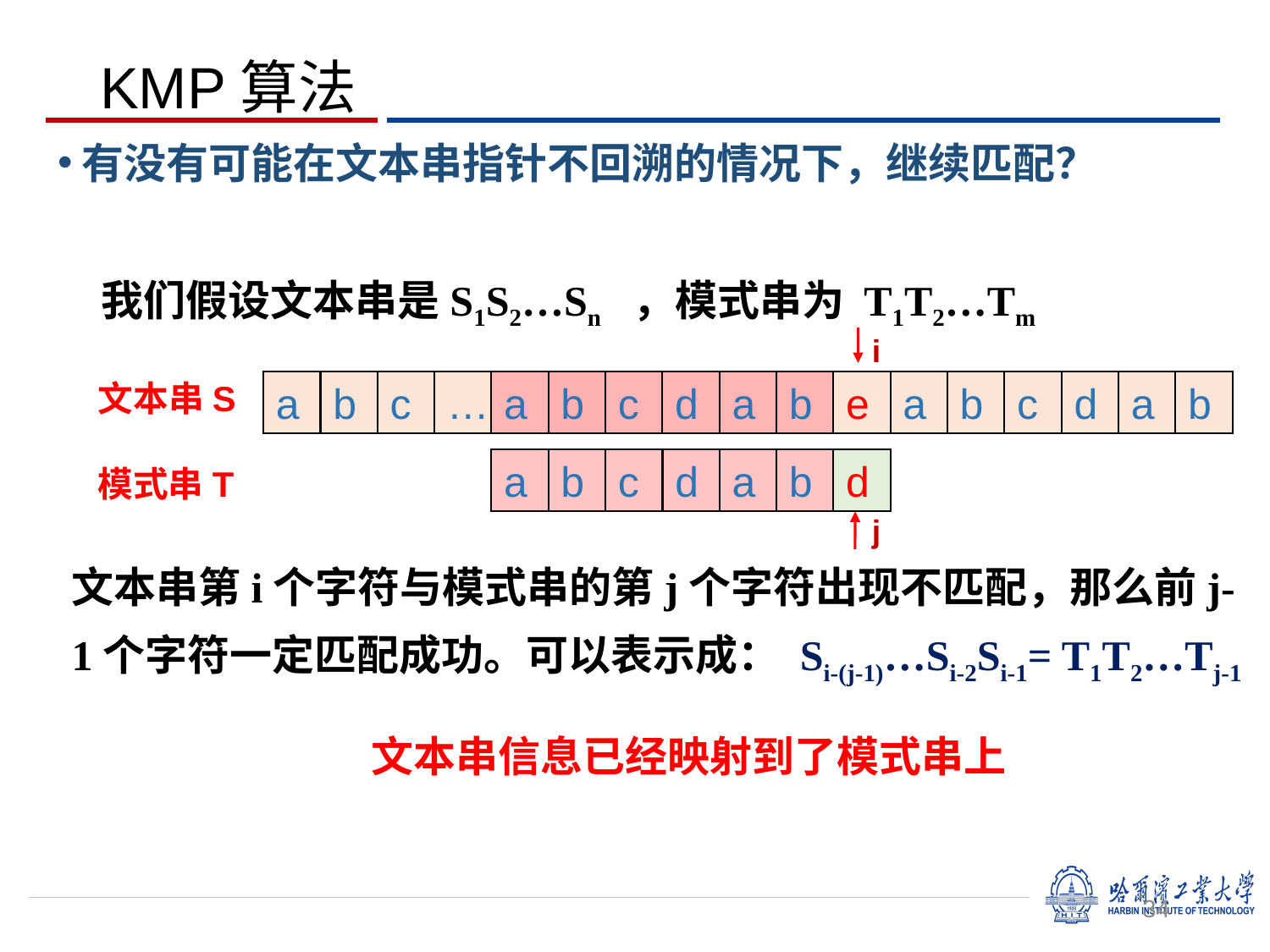

# KMP算法
有没有可能在文本串指针不回溯的情况下，继续匹配？

     我们假设文本串是S1S2…Sn  ，模式串为 T1T2…Tm

i
文本串S
a
b
c
…
a
b
c
d
a
b
e
a
b
c
d
a
b
a
b
c
d
a
b
d
模式串T
j
文本串第i个字符与模式串的第j个字符出现不匹配，那么前j-1个字符一定匹配成功。可以表示成： Si-(j-1)…Si-2Si-1= T1T2…Tj-1
文本串信息已经映射到了模式串上
34